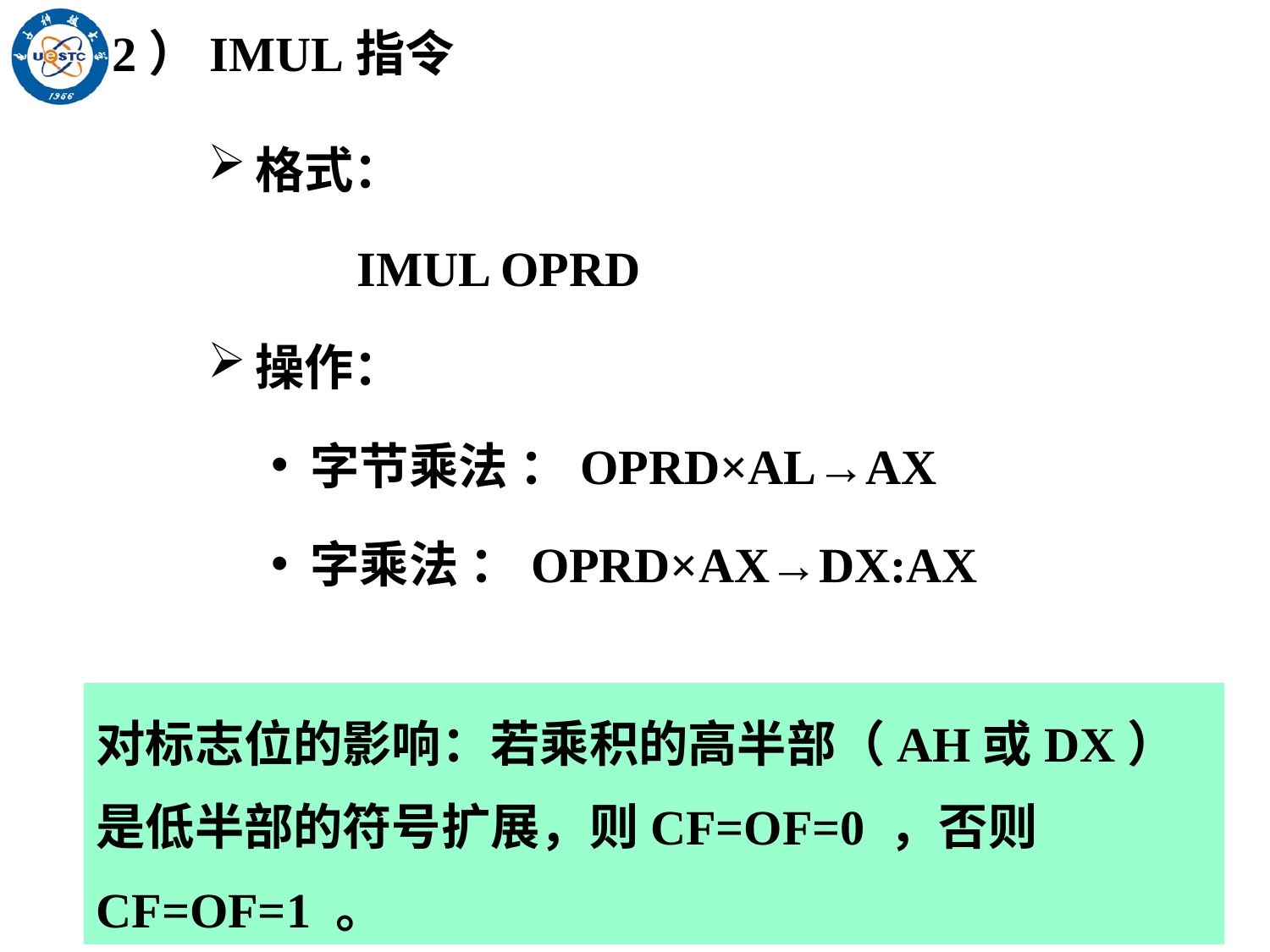

2）IMUL指令
格式：
       IMUL OPRD
操作：
字节乘法 ：OPRD×AL→AX
字乘法 ：OPRD×AX→DX:AX

对标志位的影响：若乘积的高半部（AH或DX）是低半部的符号扩展，则CF=OF=0 ，否则CF=OF=1 。